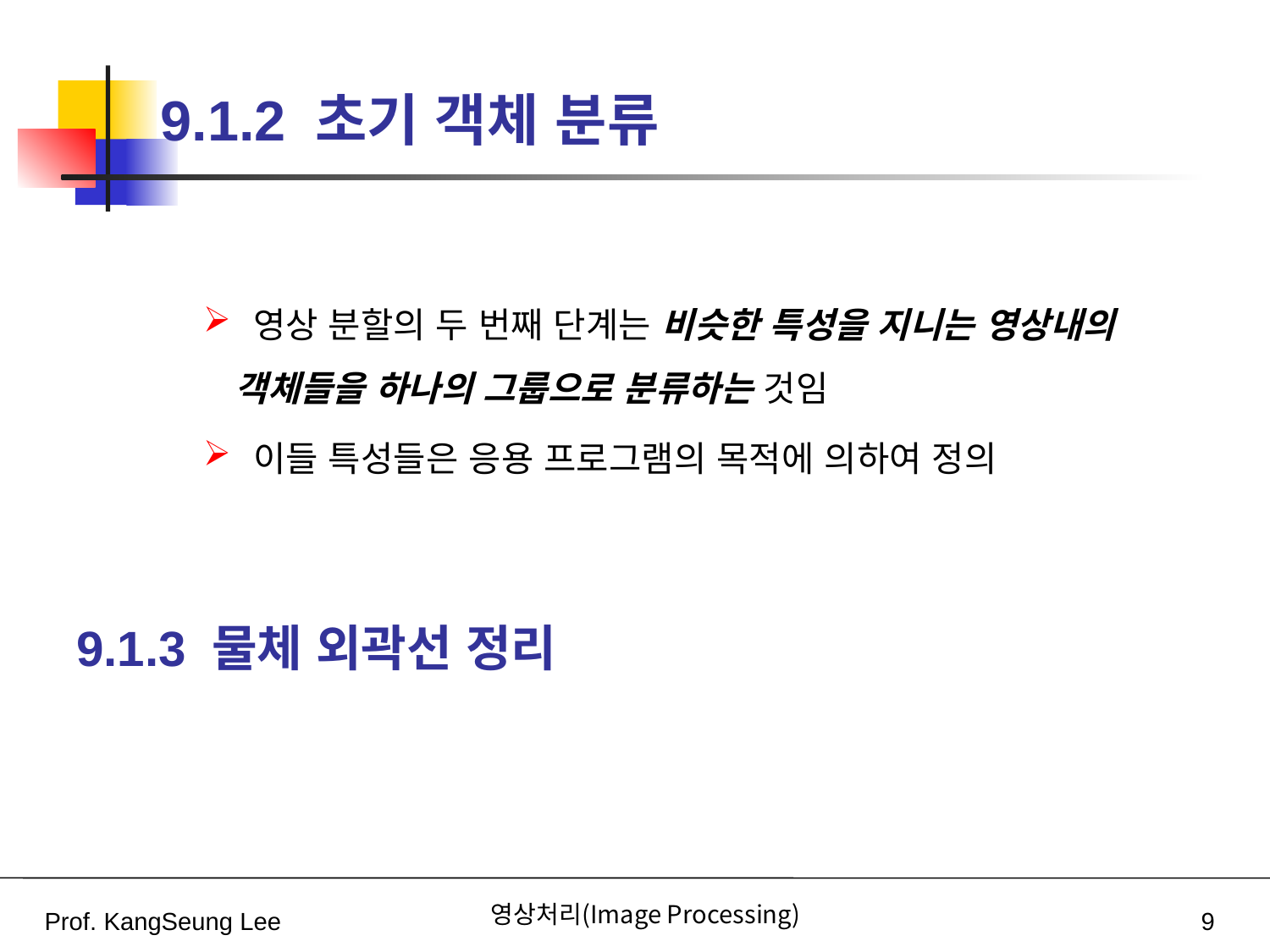

# 9.1.2 초기 객체 분류
 영상 분할의 두 번째 단계는 비슷한 특성을 지니는 영상내의 객체들을 하나의 그룹으로 분류하는 것임
 이들 특성들은 응용 프로그램의 목적에 의하여 정의

9.1.3 물체 외곽선 정리
Prof. KangSeung Lee
영상처리(Image Processing)
9